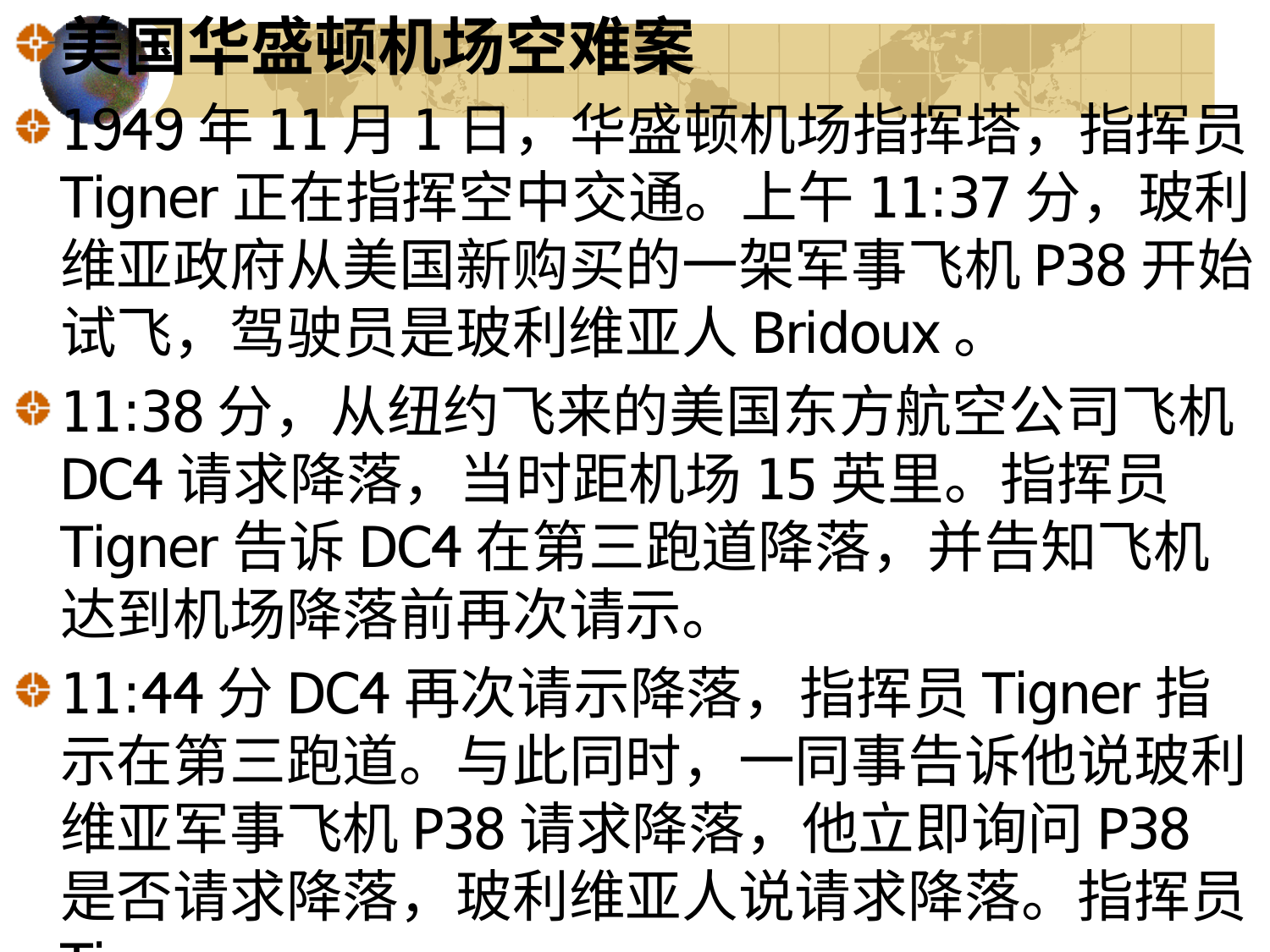

美国华盛顿机场空难案
1949年11月1日，华盛顿机场指挥塔，指挥员Tigner正在指挥空中交通。上午11:37分，玻利维亚政府从美国新购买的一架军事飞机P38开始试飞，驾驶员是玻利维亚人Bridoux。
11:38分，从纽约飞来的美国东方航空公司飞机DC4请求降落，当时距机场15英里。指挥员Tigner告诉DC4在第三跑道降落，并告知飞机达到机场降落前再次请示。
11:44分DC4再次请示降落，指挥员Tigner指示在第三跑道。与此同时，一同事告诉他说玻利维亚军事飞机P38请求降落，他立即询问P38是否请求降落，玻利维亚人说请求降落。指挥员Tigner